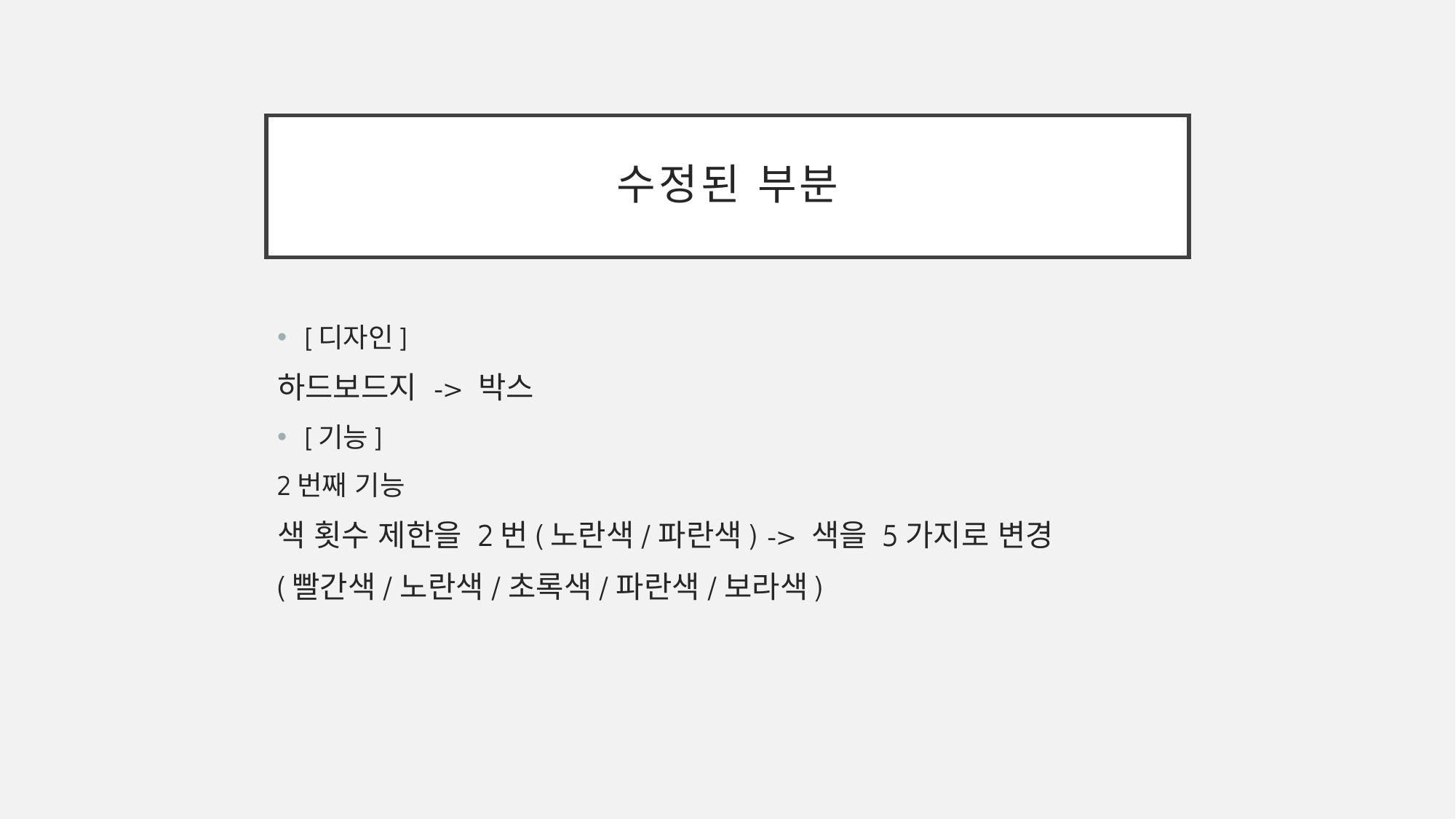

# 수정된 부분
[디자인]
하드보드지 -> 박스
[기능]
2번째 기능
색 횟수 제한을 2번(노란색/파란색) -> 색을 5가지로 변경
(빨간색/노란색/초록색/파란색/보라색)